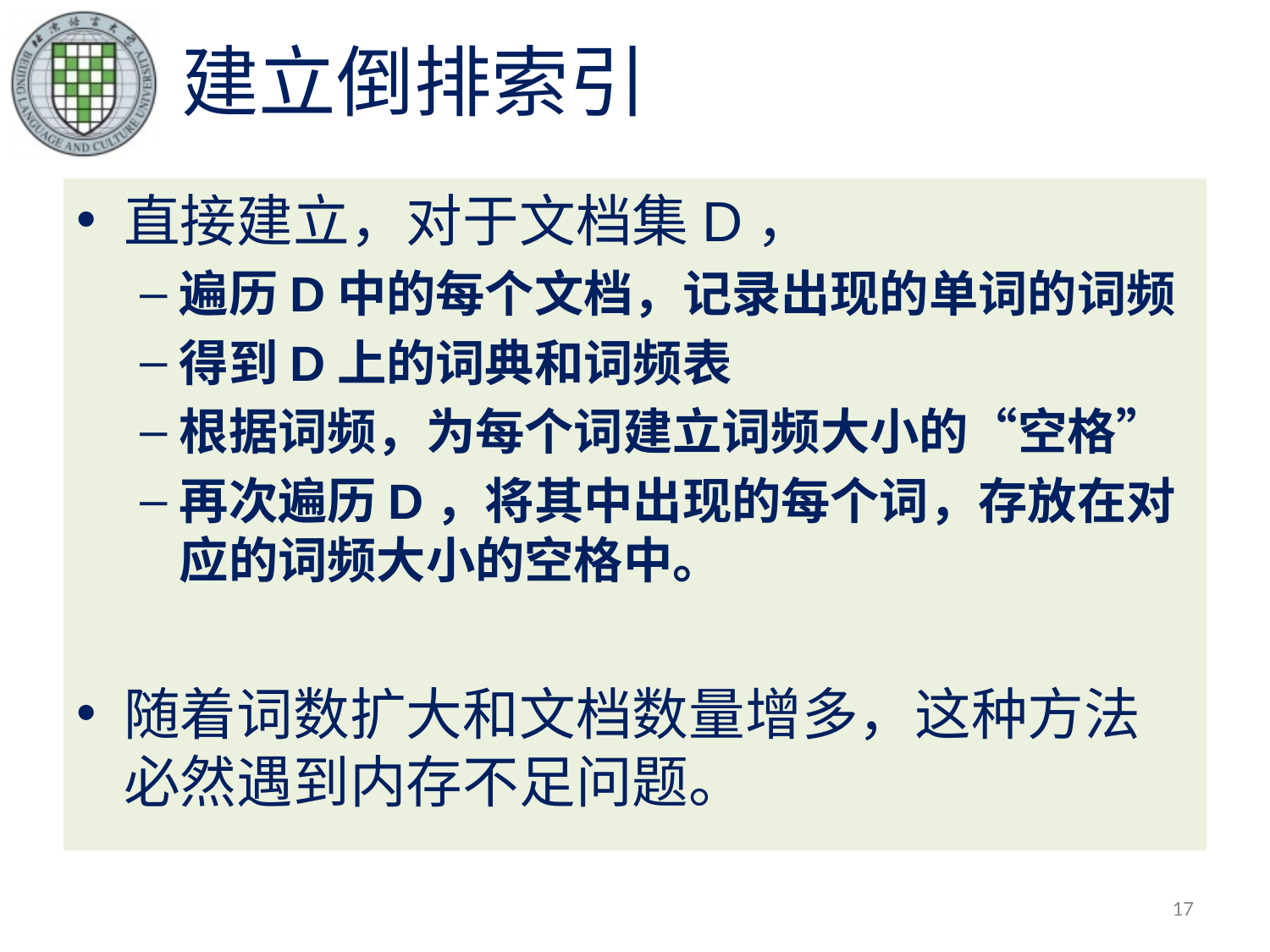

# 建立倒排索引
直接建立，对于文档集D，
遍历D中的每个文档，记录出现的单词的词频
得到D上的词典和词频表
根据词频，为每个词建立词频大小的“空格”
再次遍历D，将其中出现的每个词，存放在对应的词频大小的空格中。

随着词数扩大和文档数量增多，这种方法必然遇到内存不足问题。
17